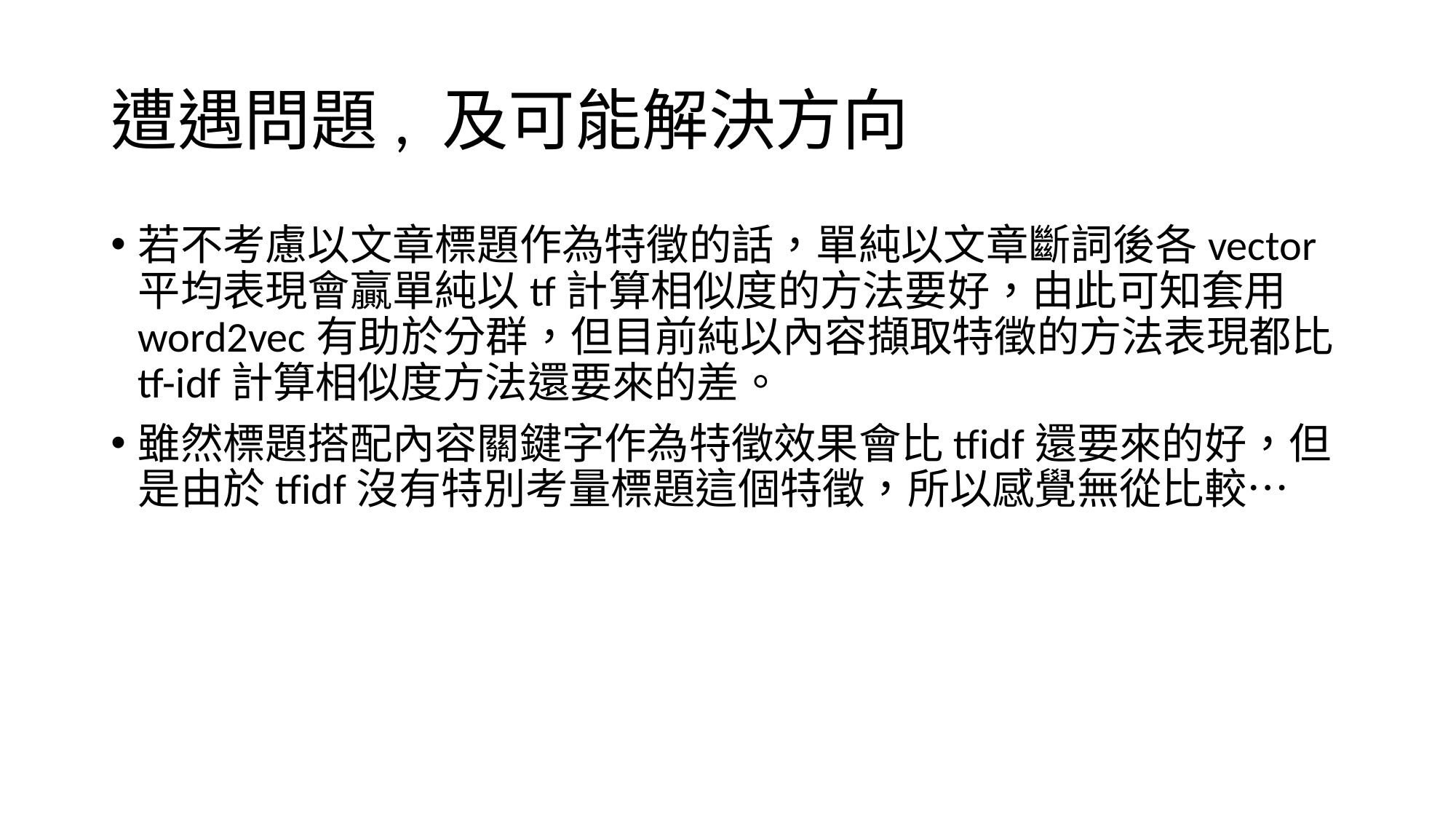

# 遭遇問題, 及可能解決方向
若不考慮以文章標題作為特徵的話，單純以文章斷詞後各vector平均表現會贏單純以tf計算相似度的方法要好，由此可知套用word2vec有助於分群，但目前純以內容擷取特徵的方法表現都比tf-idf計算相似度方法還要來的差。
雖然標題搭配內容關鍵字作為特徵效果會比tfidf還要來的好，但是由於tfidf沒有特別考量標題這個特徵，所以感覺無從比較…